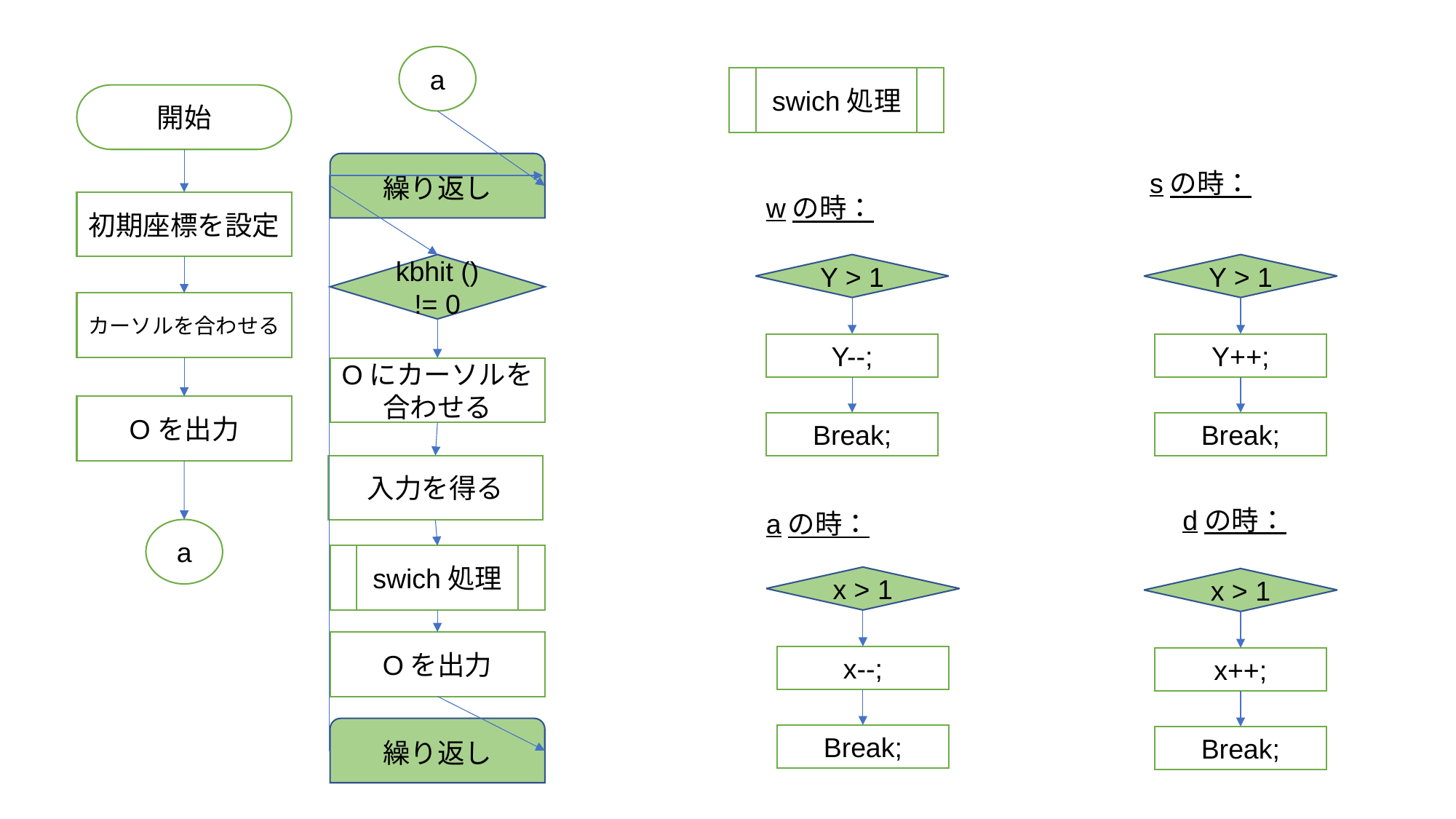

a
swich処理
開始
繰り返し
sの時：
wの時：
初期座標を設定
kbhit () != 0
Y > 1
Y > 1
カーソルを合わせる
Y--;
Y++;
Oにカーソルを
合わせる
Oを出力
Break;
Break;
入力を得る
dの時：
aの時：
a
swich処理
x > 1
x > 1
Oを出力
x--;
x++;
繰り返し
Break;
Break;